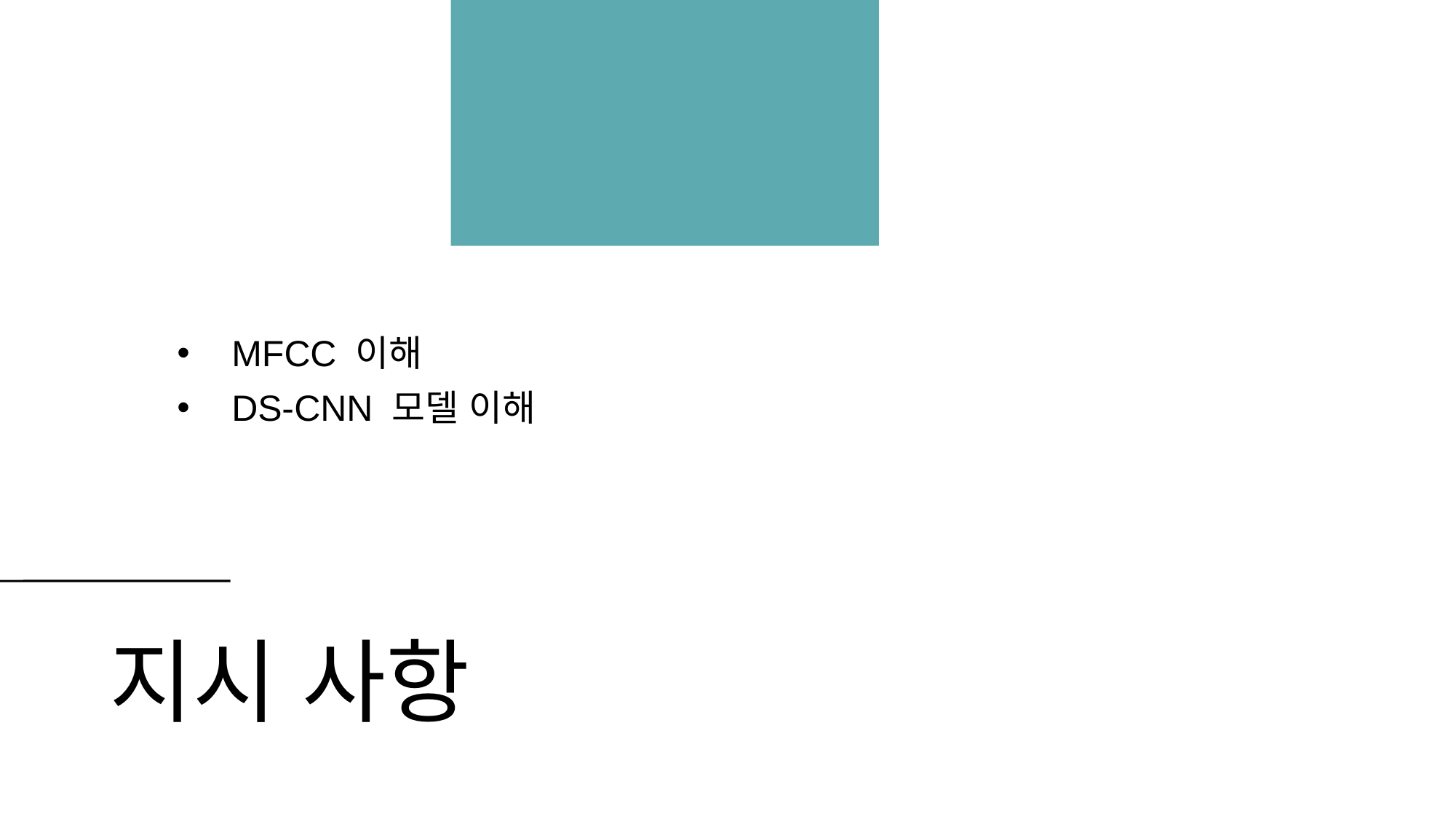

MFCC 이해
DS-CNN 모델 이해

# 지시 사항